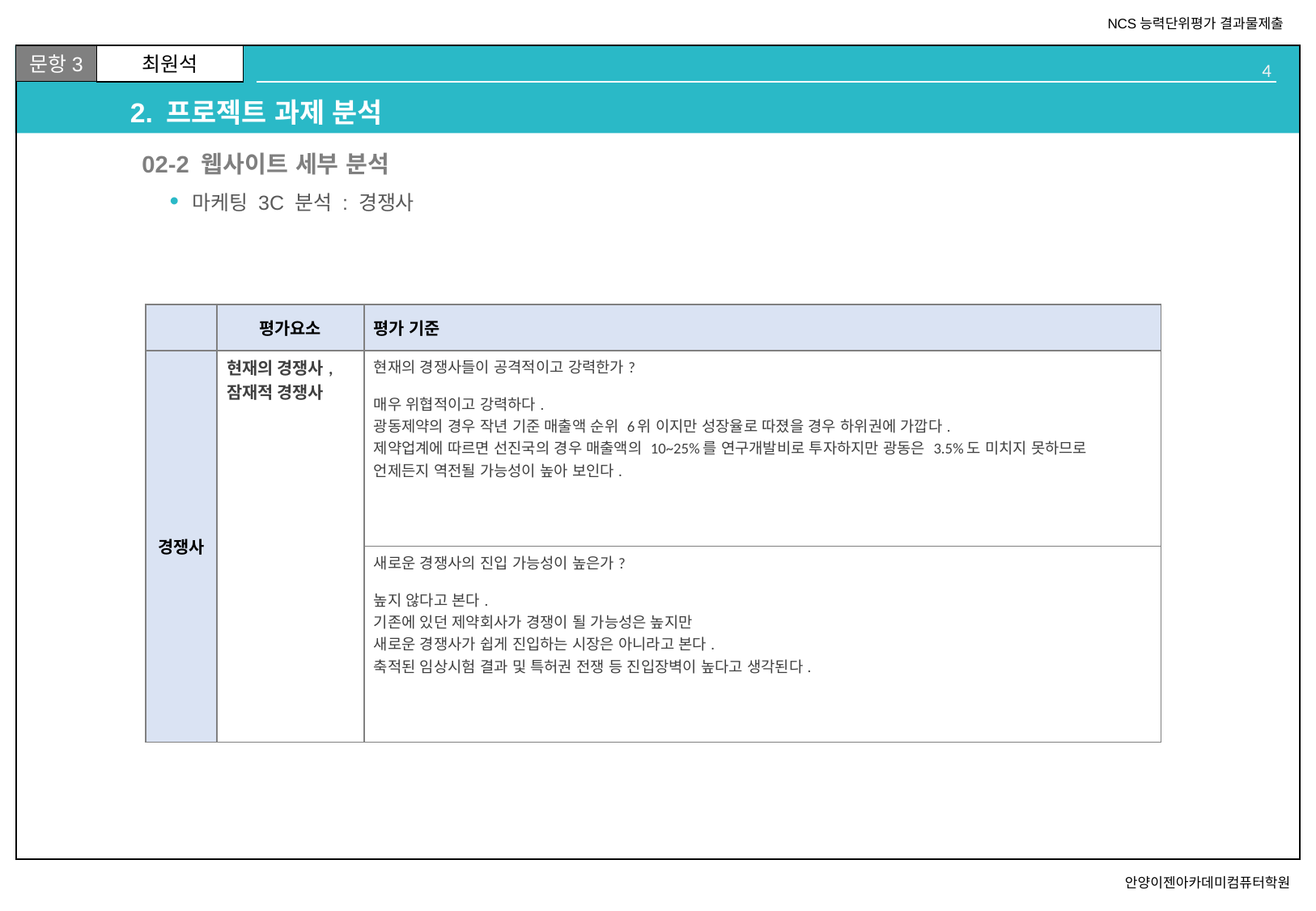

# 2. 프로젝트 과제 분석
02
02-2 웹사이트 세부 분석
마케팅 3C 분석 : 경쟁사

|  | 평가요소 | 평가 기준 |
| --- | --- | --- |
| 경쟁사 | 현재의 경쟁사, 잠재적 경쟁사 | 현재의 경쟁사들이 공격적이고 강력한가? 매우 위협적이고 강력하다. 광동제약의 경우 작년 기준 매출액 순위 6위 이지만 성장율로 따졌을 경우 하위권에 가깝다. 제약업계에 따르면 선진국의 경우 매출액의 10~25%를 연구개발비로 투자하지만 광동은 3.5%도 미치지 못하므로 언제든지 역전될 가능성이 높아 보인다. |
|  |  | 새로운 경쟁사의 진입 가능성이 높은가? 높지 않다고 본다. 기존에 있던 제약회사가 경쟁이 될 가능성은 높지만 새로운 경쟁사가 쉽게 진입하는 시장은 아니라고 본다. 축적된 임상시험 결과 및 특허권 전쟁 등 진입장벽이 높다고 생각된다. |